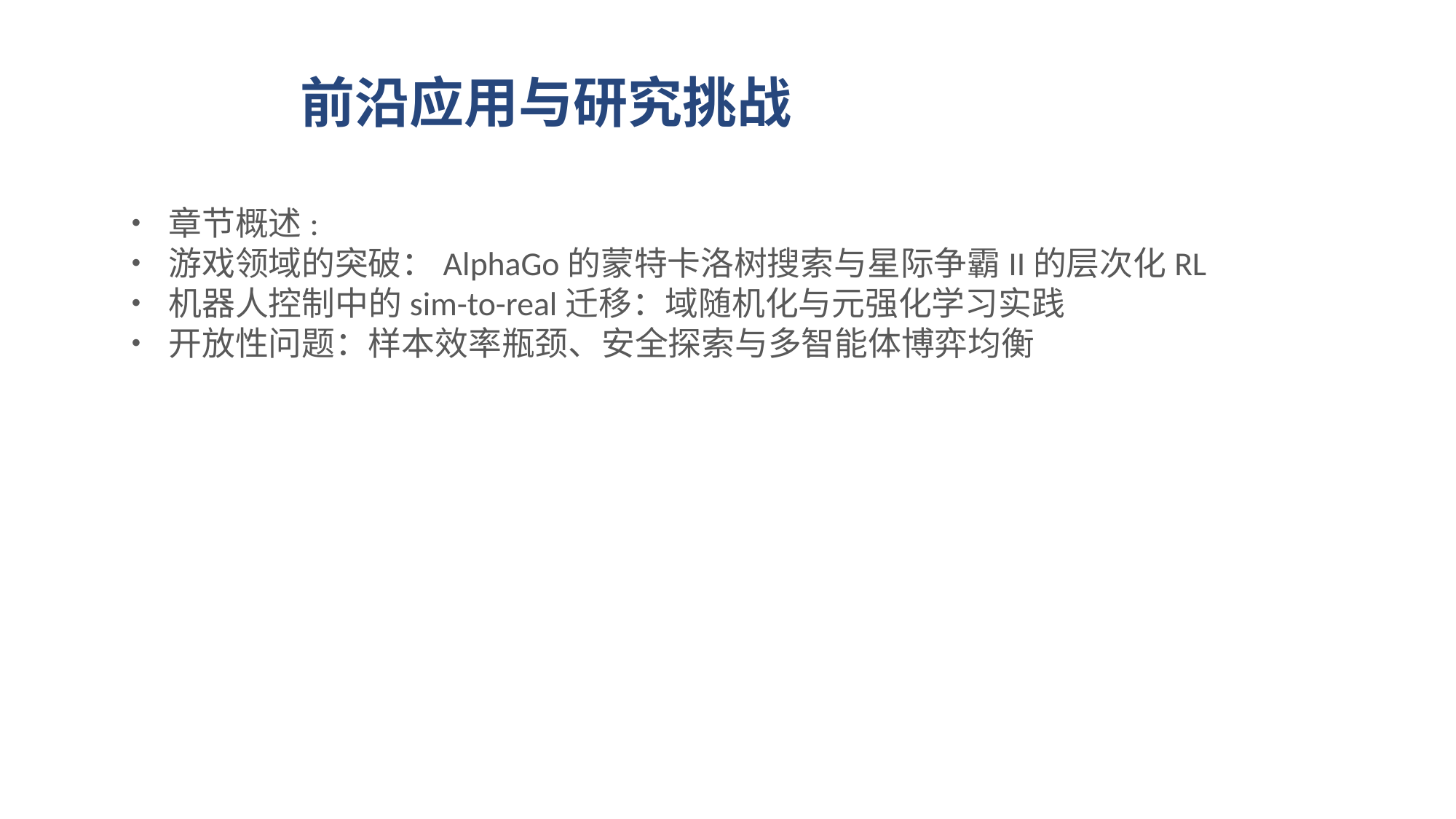

# 前沿应用与研究挑战

• 章节概述:
• 游戏领域的突破：AlphaGo的蒙特卡洛树搜索与星际争霸II的层次化RL
• 机器人控制中的sim-to-real迁移：域随机化与元强化学习实践
• 开放性问题：样本效率瓶颈、安全探索与多智能体博弈均衡